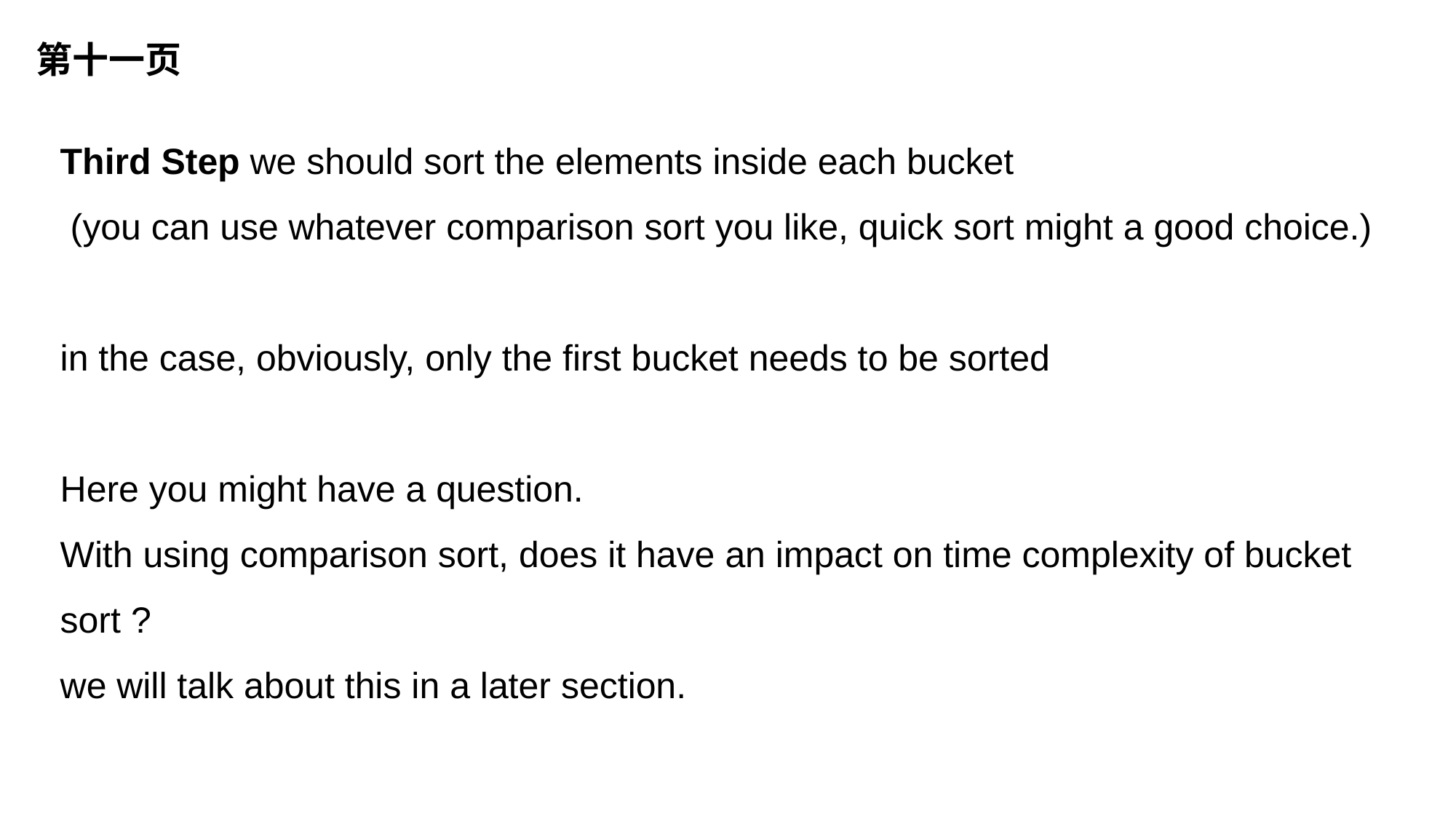

第十一页
Third Step we should sort the elements inside each bucket
 (you can use whatever comparison sort you like, quick sort might a good choice.)

in the case, obviously, only the first bucket needs to be sorted

Here you might have a question.
With using comparison sort, does it have an impact on time complexity of bucket sort ?
we will talk about this in a later section.